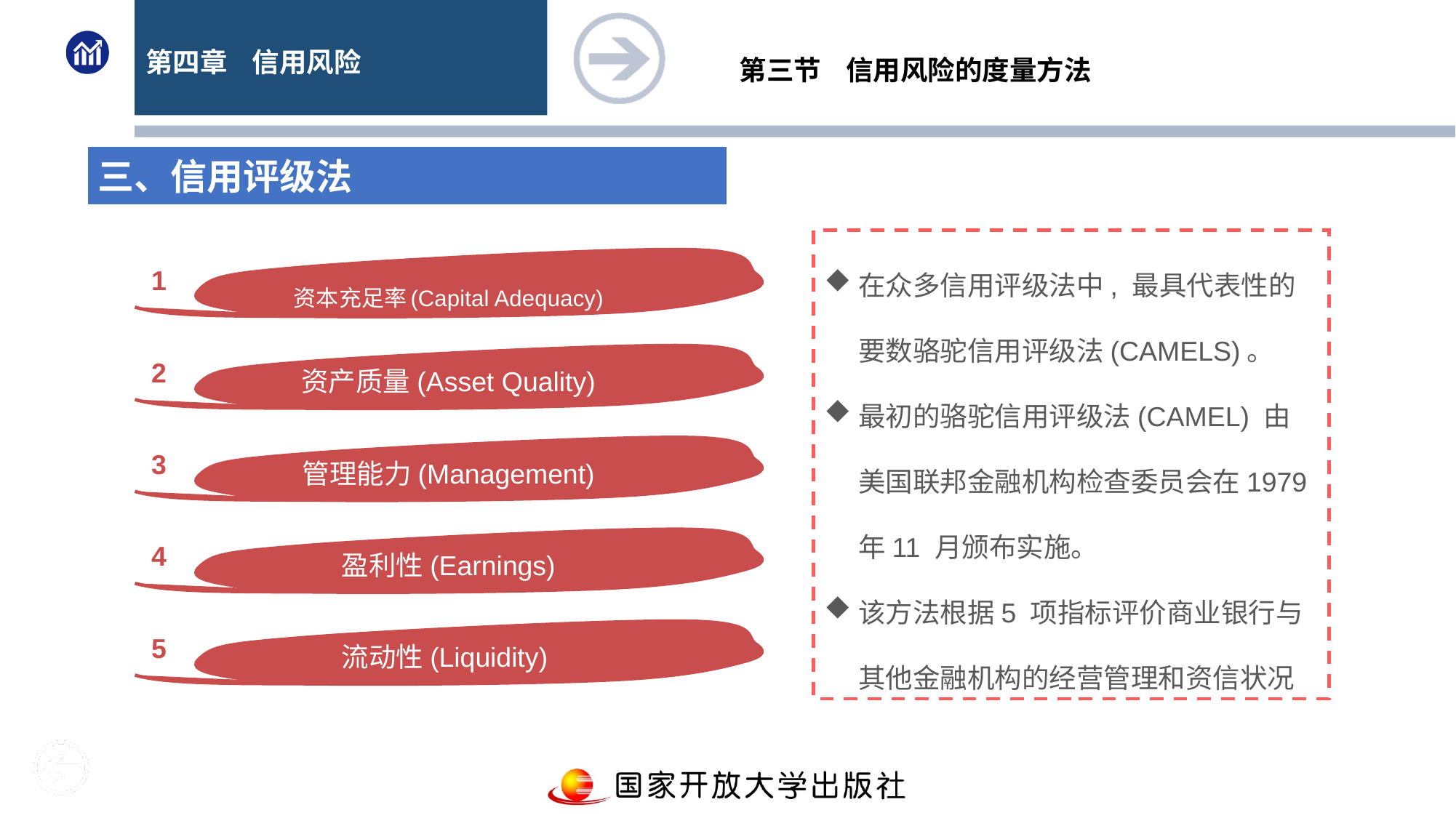

第三节    信用风险的度量方法
第四章    信用风险
三、信用评级法
在众多信用评级法中, 最具代表性的要数骆驼信用评级法(CAMELS)。
最初的骆驼信用评级法(CAMEL) 由美国联邦金融机构检查委员会在1979 年11 月颁布实施。
该方法根据5 项指标评价商业银行与其他金融机构的经营管理和资信状况

资本充足率(Capital Adequacy)
1
资产质量(Asset Quality)
2
管理能力(Management)
3
盈利性(Earnings)
4
流动性(Liquidity)
5